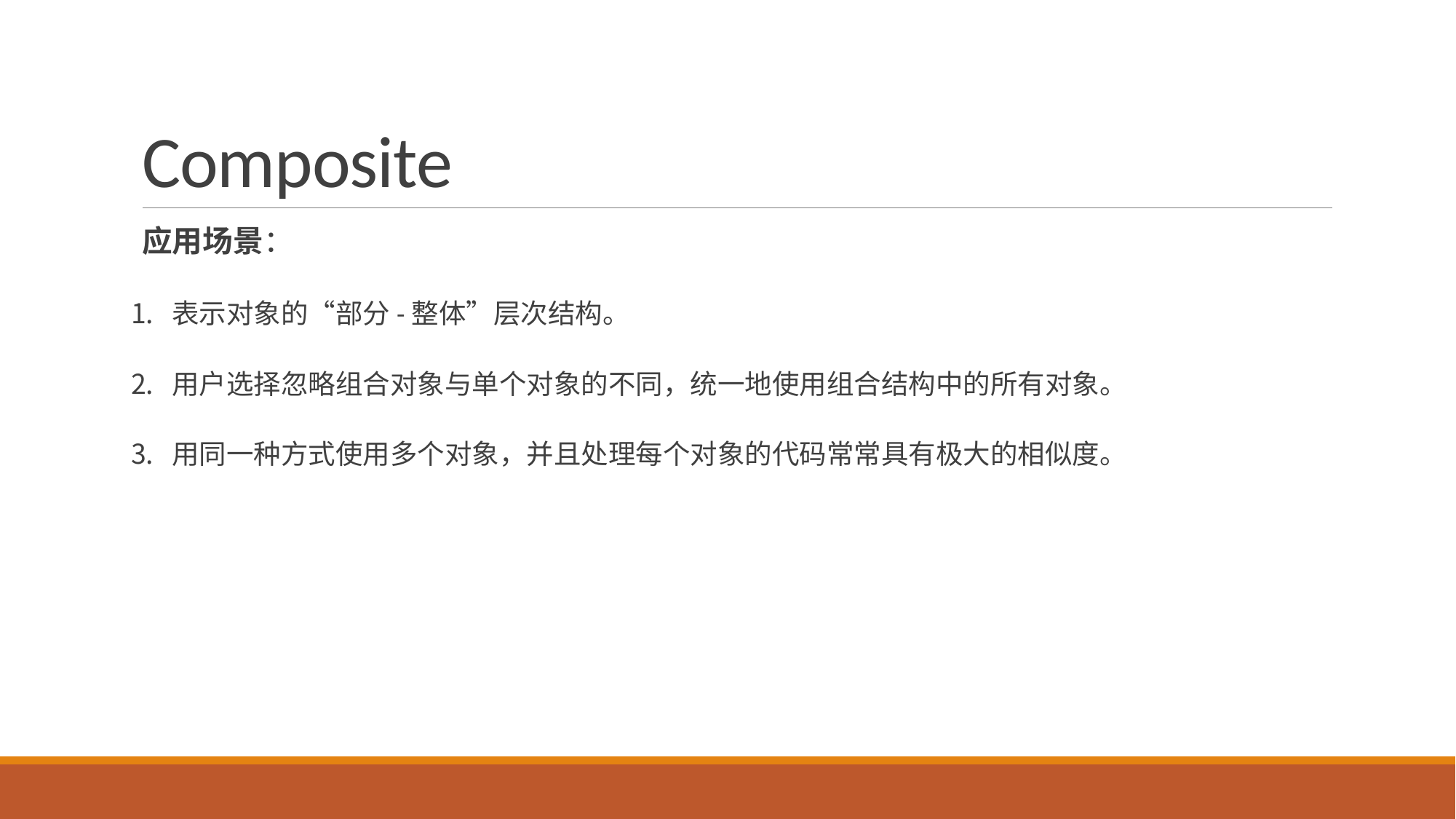

# Composite
应用场景：
表示对象的“部分-整体”层次结构。
用户选择忽略组合对象与单个对象的不同，统一地使用组合结构中的所有对象。
用同一种方式使用多个对象，并且处理每个对象的代码常常具有极大的相似度。